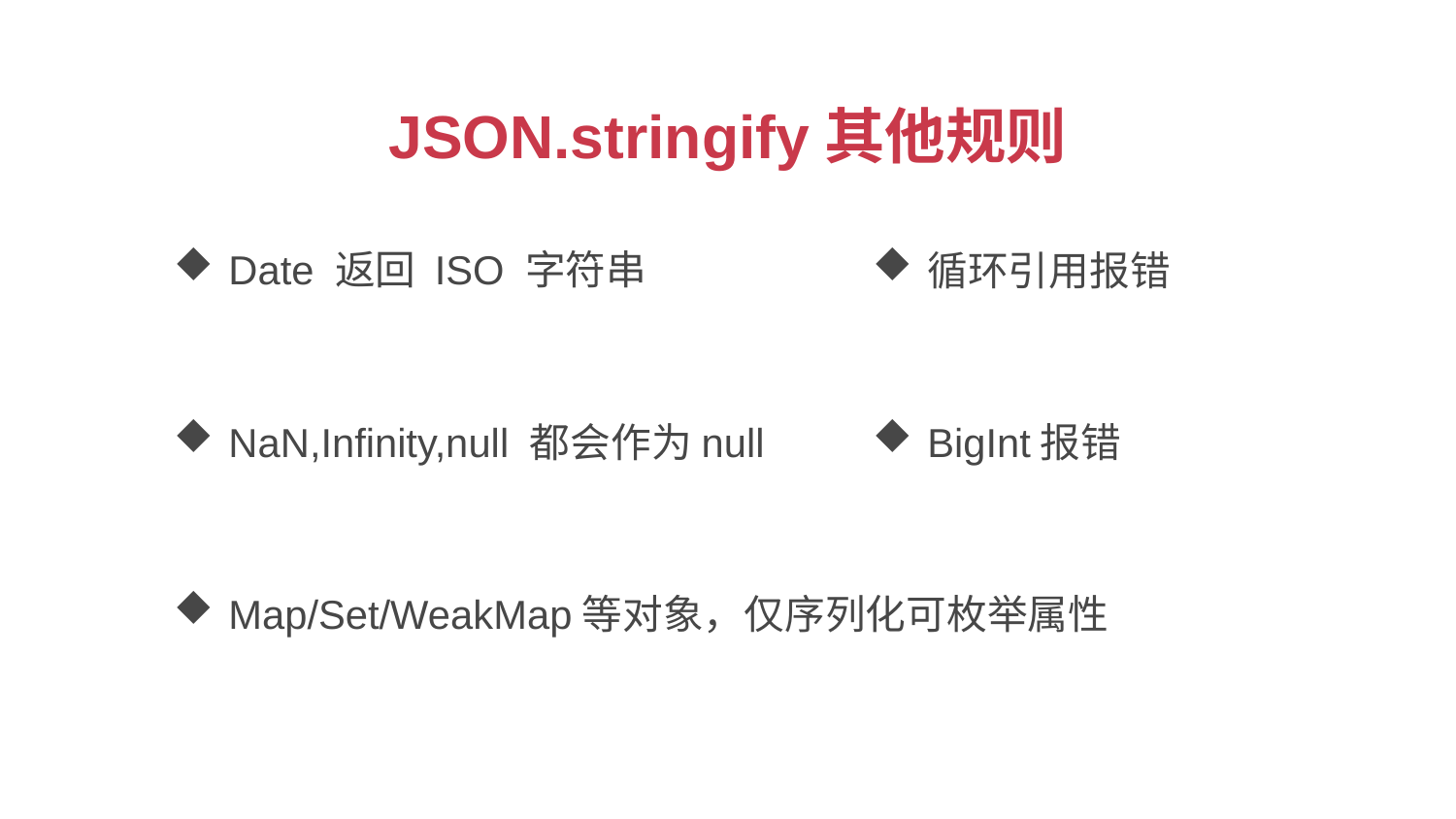

JSON.stringify其他规则
Date 返回 ISO 字符串
循环引用报错
BigInt报错
NaN,Infinity,null 都会作为null
Map/Set/WeakMap等对象，仅序列化可枚举属性